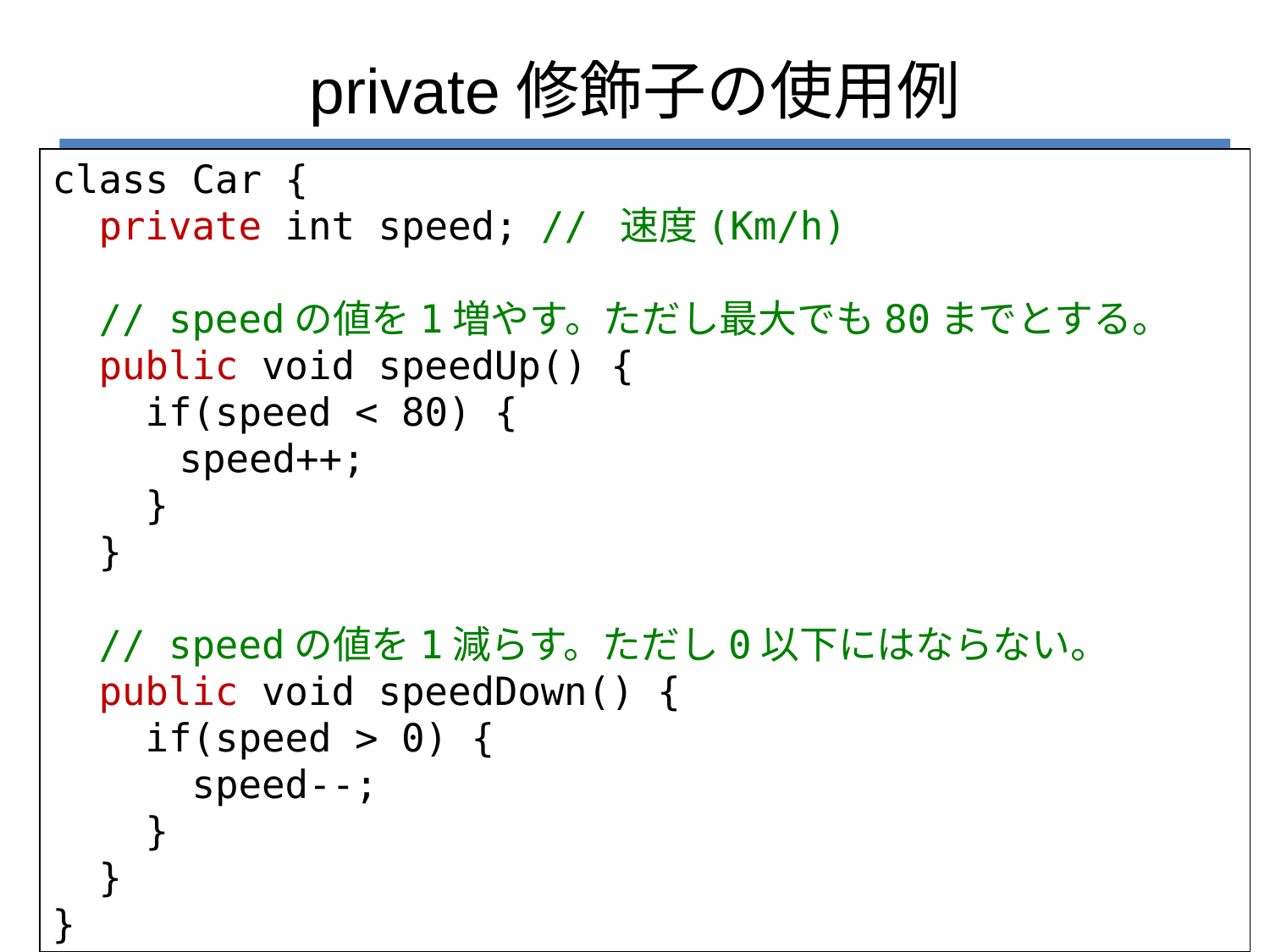

# private修飾子の使用例
class Car {
  private int speed; // 速度(Km/h)

  // speedの値を1増やす。ただし最大でも80までとする。
  public void speedUp() {
    if(speed < 80) {
	speed++;
    }
  }

  // speedの値を1減らす。ただし0以下にはならない。
  public void speedDown() {
    if(speed > 0) {
      speed--;
    }
  }
}